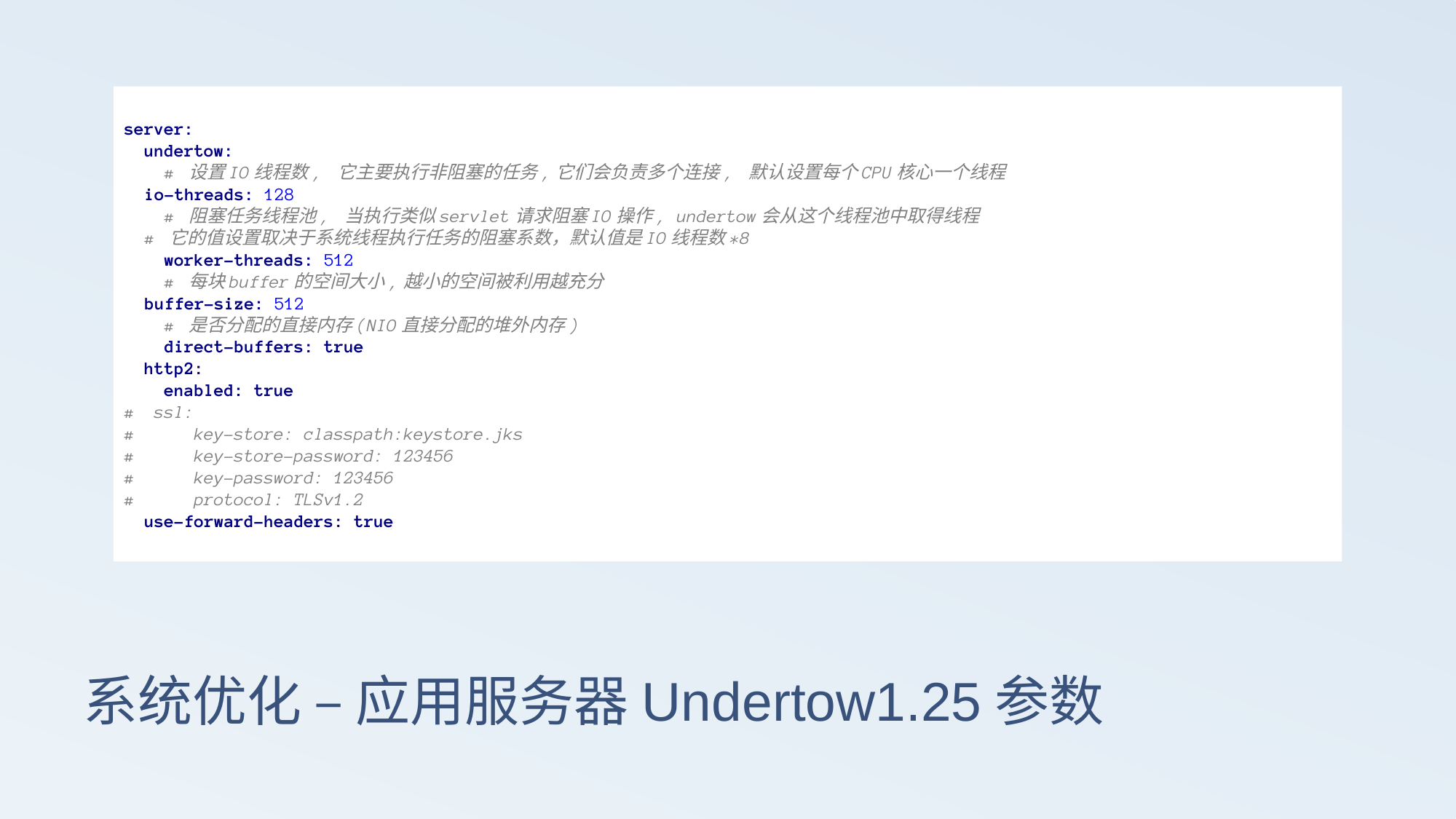

server:
  undertow:
    # 设置IO线程数, 它主要执行非阻塞的任务,它们会负责多个连接, 默认设置每个CPU核心一个线程
    io-threads: 128
    # 阻塞任务线程池, 当执行类似servlet请求阻塞IO操作, undertow会从这个线程池中取得线程
    # 它的值设置取决于系统线程执行任务的阻塞系数，默认值是IO线程数*8
    worker-threads: 512
    # 每块buffer的空间大小,越小的空间被利用越充分
    buffer-size: 512
    # 是否分配的直接内存(NIO直接分配的堆外内存)
    direct-buffers: true
  http2:
    enabled: true
#  ssl:
#      key-store: classpath:keystore.jks
#      key-store-password: 123456
#      key-password: 123456
#      protocol: TLSv1.2
  use-forward-headers: true
# 系统优化 – 应用服务器Undertow1.25参数